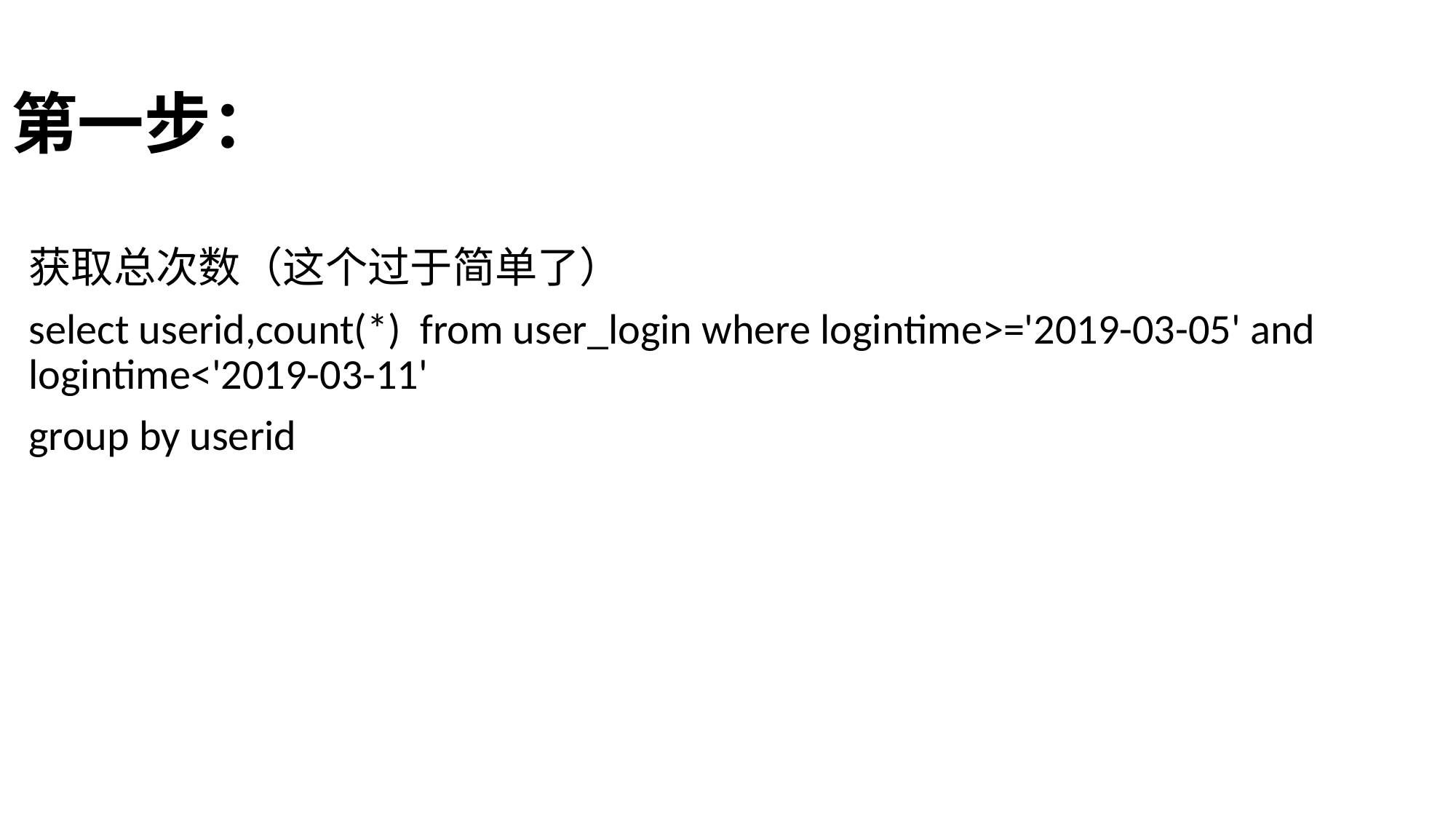

# 第一步：

获取总次数（这个过于简单了）
select userid,count(*)  from user_login where logintime>='2019-03-05' and logintime<'2019-03-11'
group by userid